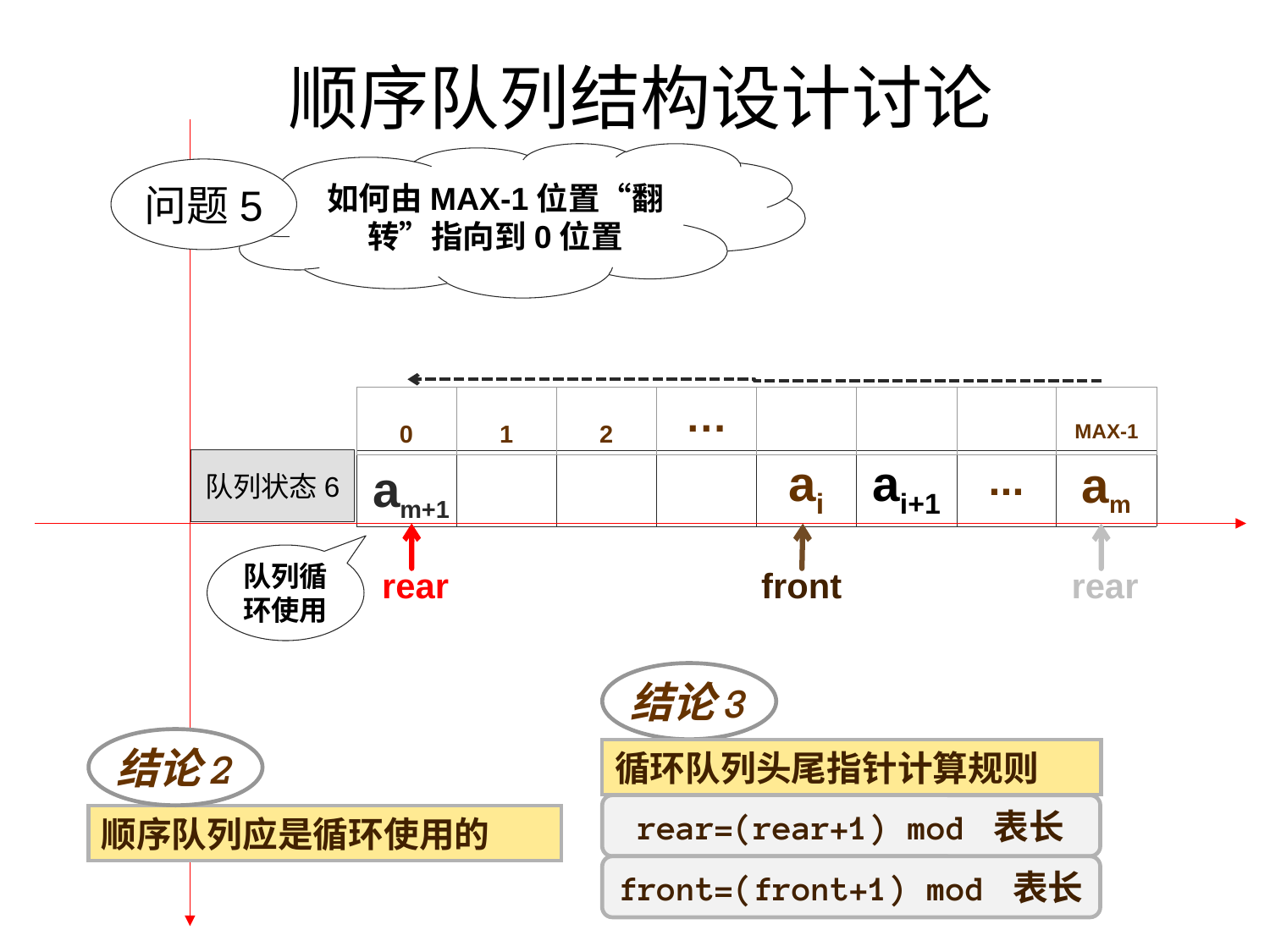

顺序队列结构设计讨论
如何由MAX-1位置“翻转”指向到0位置
问题5
| 0 | 1 | 2 | … |  |  |  | MAX-1 |
| --- | --- | --- | --- | --- | --- | --- | --- |
队列状态6
|  |  |  |  | ai | ai+1 | ... | am |
| --- | --- | --- | --- | --- | --- | --- | --- |
am+1

rear

front

rear
队列循环使用
结论3
结论2
循环队列头尾指针计算规则
rear=(rear+1) mod 表长
顺序队列应是循环使用的
front=(front+1) mod 表长